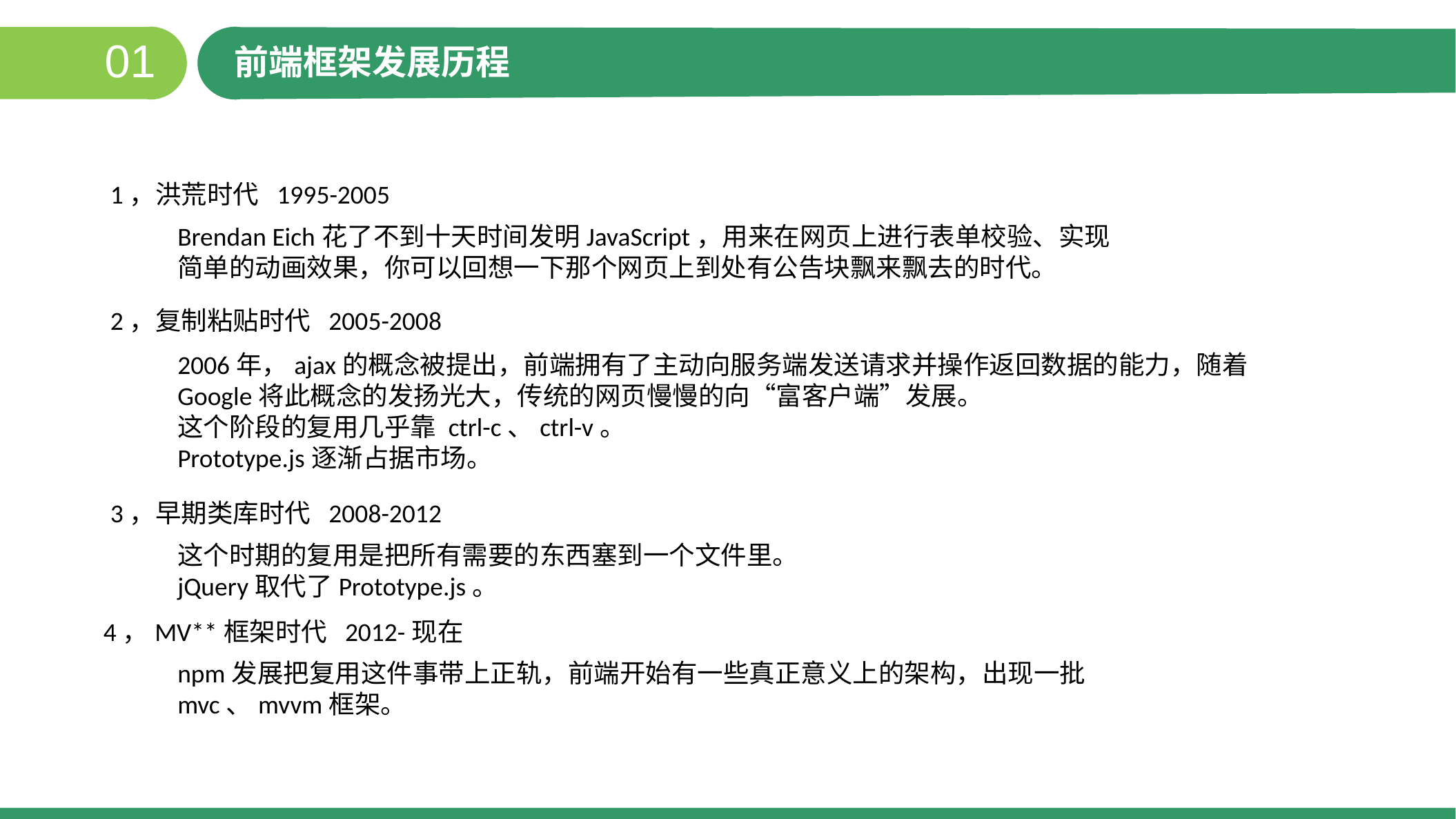

01

前端框架发展历程

1，洪荒时代  1995-2005
Brendan Eich花了不到十天时间发明JavaScript，用来在网页上进行表单校验、实现简单的动画效果，你可以回想一下那个网页上到处有公告块飘来飘去的时代。

2，复制粘贴时代  2005-2008
2006年，ajax的概念被提出，前端拥有了主动向服务端发送请求并操作返回数据的能力，随着Google将此概念的发扬光大，传统的网页慢慢的向“富客户端”发展。
这个阶段的复用几乎靠 ctrl-c、ctrl-v。
Prototype.js逐渐占据市场。
3，早期类库时代  2008-2012
这个时期的复用是把所有需要的东西塞到一个文件里。
jQuery取代了Prototype.js。
4，MV**框架时代  2012-现在
npm发展把复用这件事带上正轨，前端开始有一些真正意义上的架构，出现一批mvc、mvvm框架。